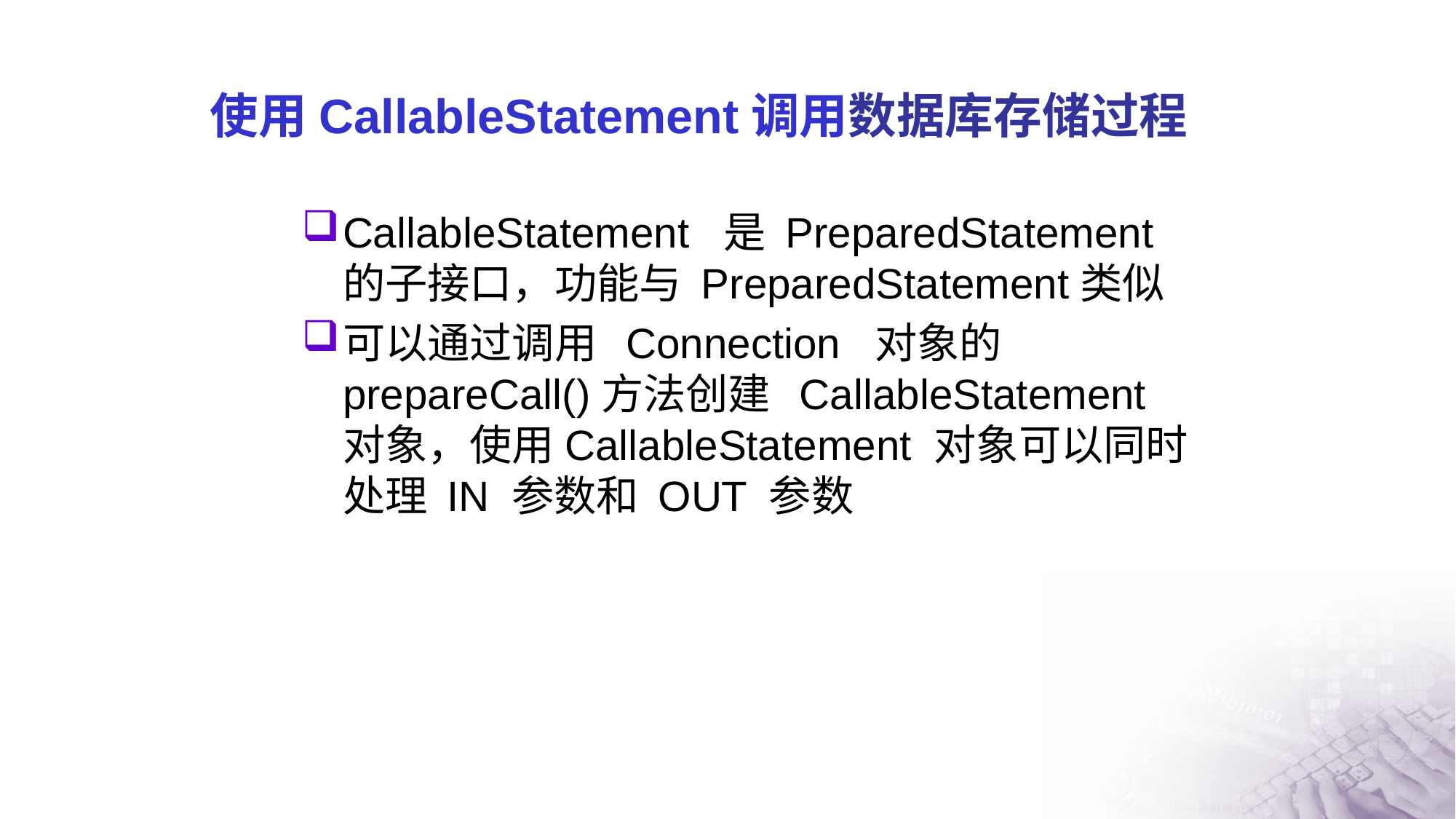

# 使用CallableStatement调用数据库存储过程
CallableStatement  是 PreparedStatement的子接口，功能与 PreparedStatement类似
可以通过调用  Connection  对象的  prepareCall()方法创建  CallableStatement  对象，使用CallableStatement 对象可以同时处理 IN 参数和 OUT 参数